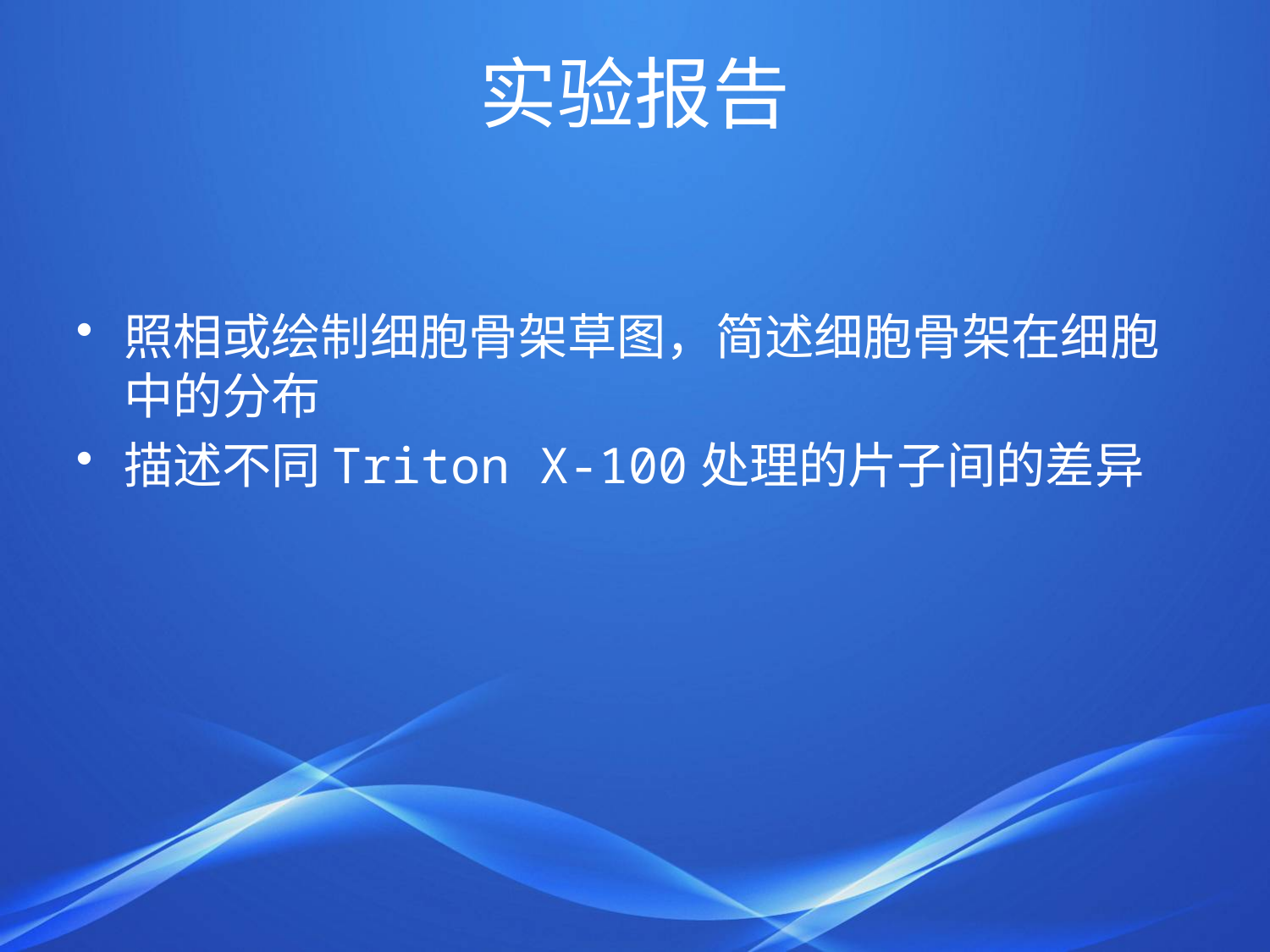

# 实验报告

照相或绘制细胞骨架草图，简述细胞骨架在细胞中的分布
描述不同Triton X-100处理的片子间的差异